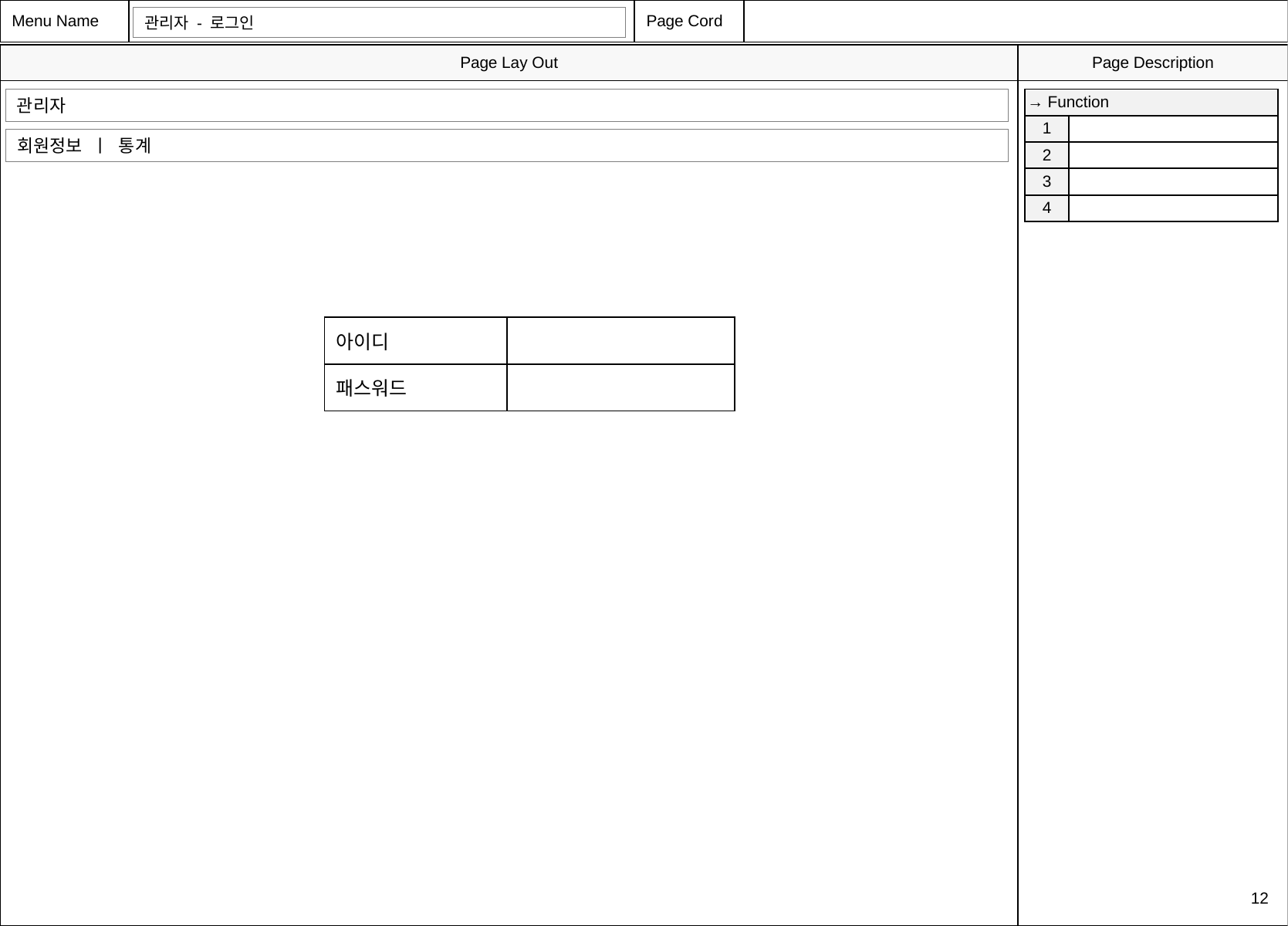

관리자 - 로그인
| → Function |  |
| --- | --- |
| 1 |  |
| 2 |  |
| 3 |  |
| 4 |  |
관리자
회원정보  ㅣ  통계
| 아이디 |  |
| --- | --- |
| 패스워드 |  |